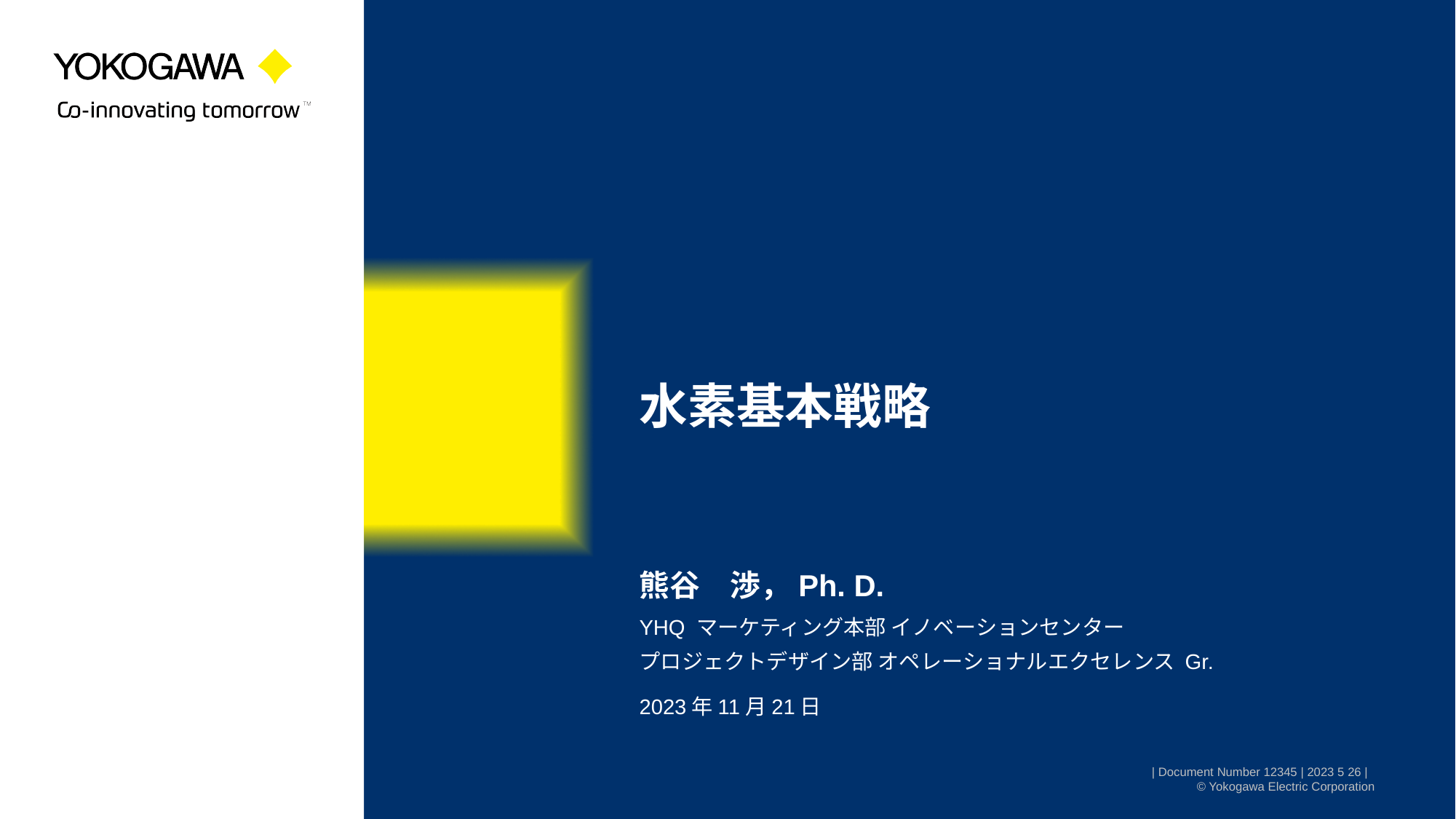

# 水素基本戦略
熊谷　渉，Ph. D.
YHQ マーケティング本部 イノベーションセンター
プロジェクトデザイン部 オペレーショナルエクセレンス Gr.
2023年11月21日